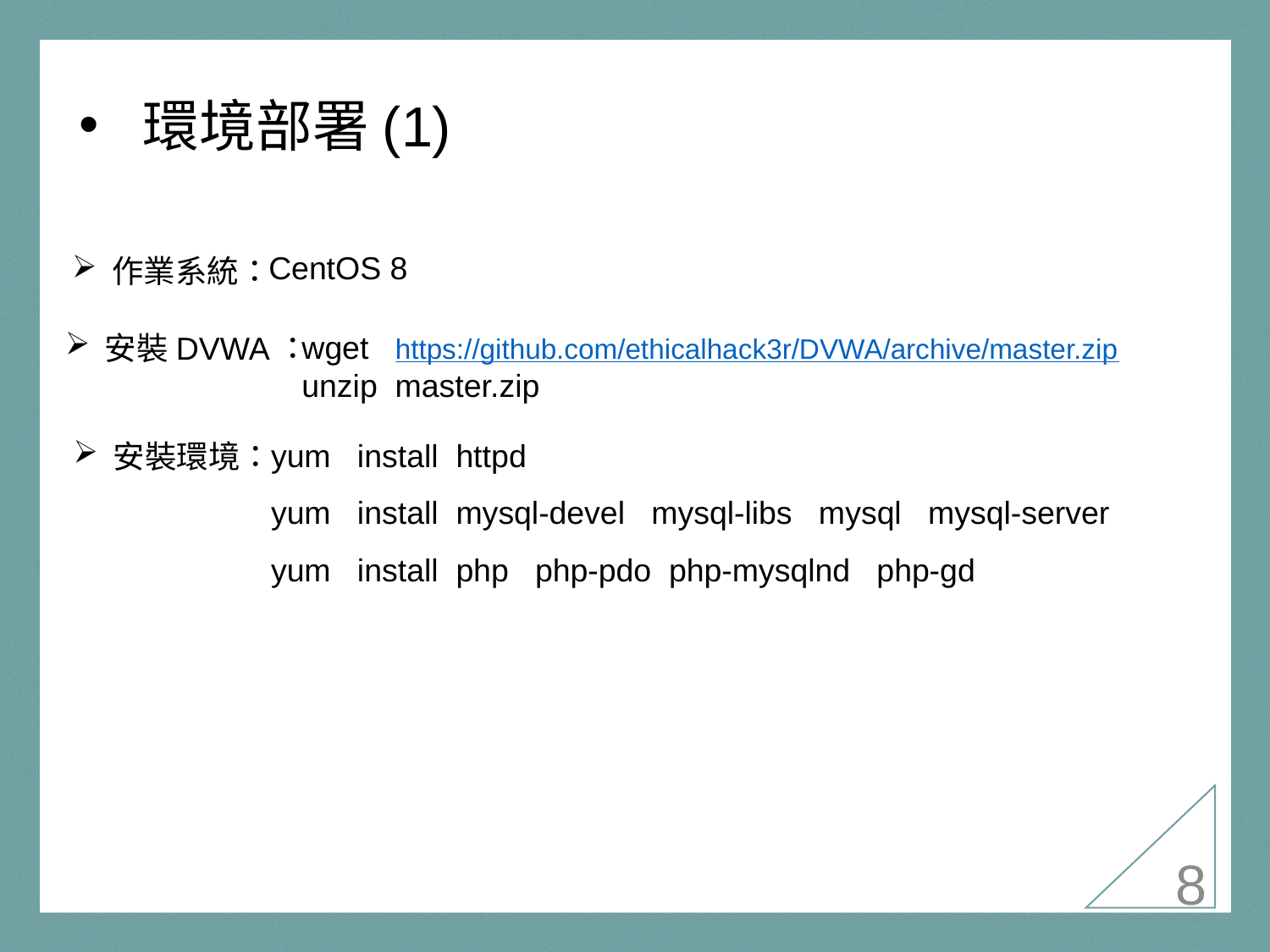

環境部署(1)
作業系統：
CentOS 8
wget   https://github.com/ethicalhack3r/DVWA/archive/master.zip
unzip  master.zip
安裝DVWA：
yum   install  httpd
yum   install  mysql-devel   mysql-libs   mysql   mysql-server
yum   install  php   php-pdo  php-mysqlnd   php-gd
安裝環境：
8